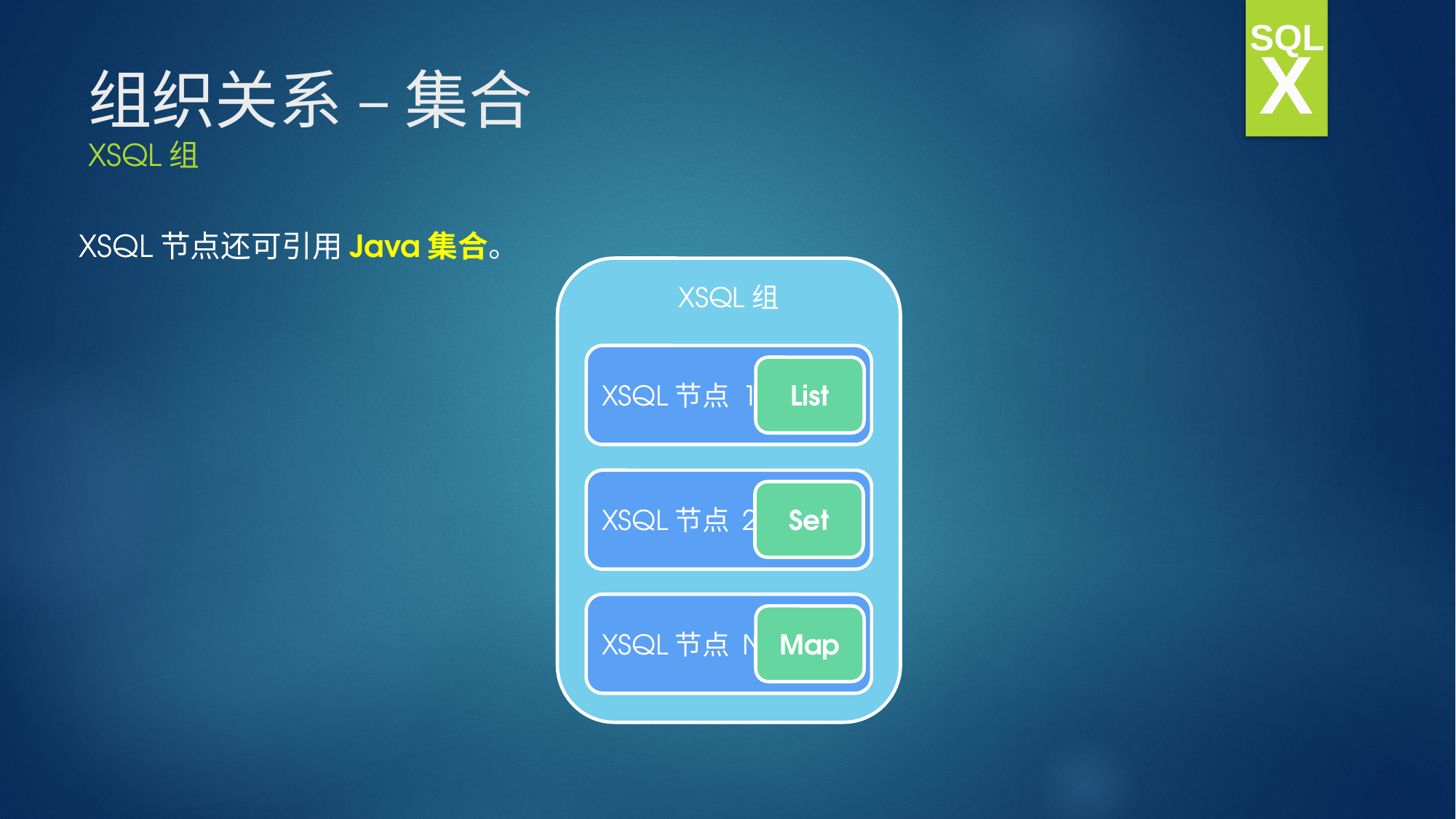

SQL
X
# 组织关系 – 集合 XSQL组
XSQL节点还可引用Java集合。
XSQL组
XSQL节点 1
List
XSQL节点 2
Set
XSQL节点 N
Map